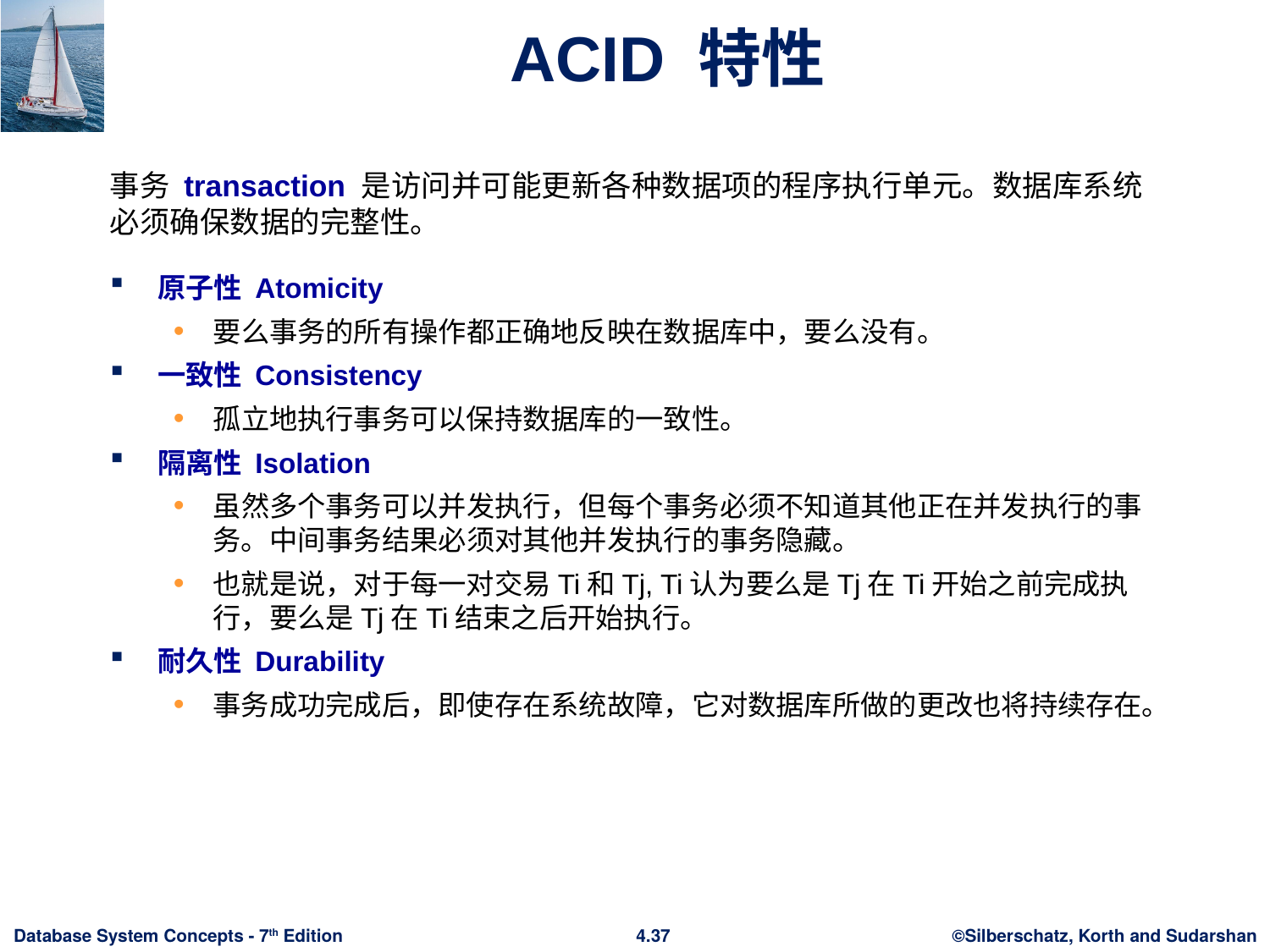

# ACID 特性
事务 transaction 是访问并可能更新各种数据项的程序执行单元。数据库系统必须确保数据的完整性。
原子性 Atomicity
要么事务的所有操作都正确地反映在数据库中，要么没有。
一致性 Consistency
孤立地执行事务可以保持数据库的一致性。
隔离性 Isolation
虽然多个事务可以并发执行，但每个事务必须不知道其他正在并发执行的事务。中间事务结果必须对其他并发执行的事务隐藏。
也就是说，对于每一对交易Ti和Tj, Ti认为要么是Tj在Ti开始之前完成执行，要么是Tj在Ti结束之后开始执行。
耐久性 Durability
事务成功完成后，即使存在系统故障，它对数据库所做的更改也将持续存在。